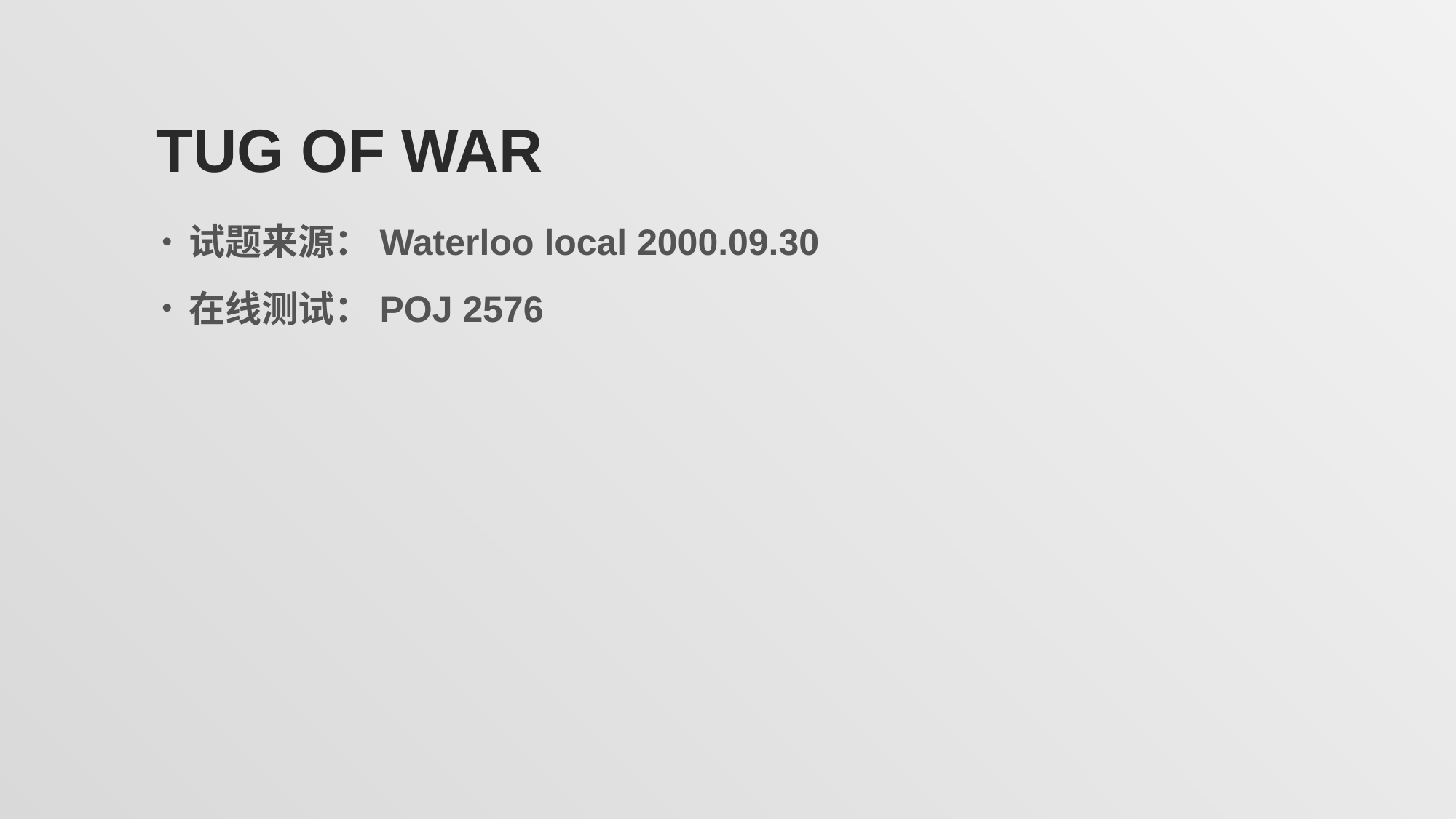

# Tug of War
试题来源：Waterloo local 2000.09.30
在线测试：POJ 2576